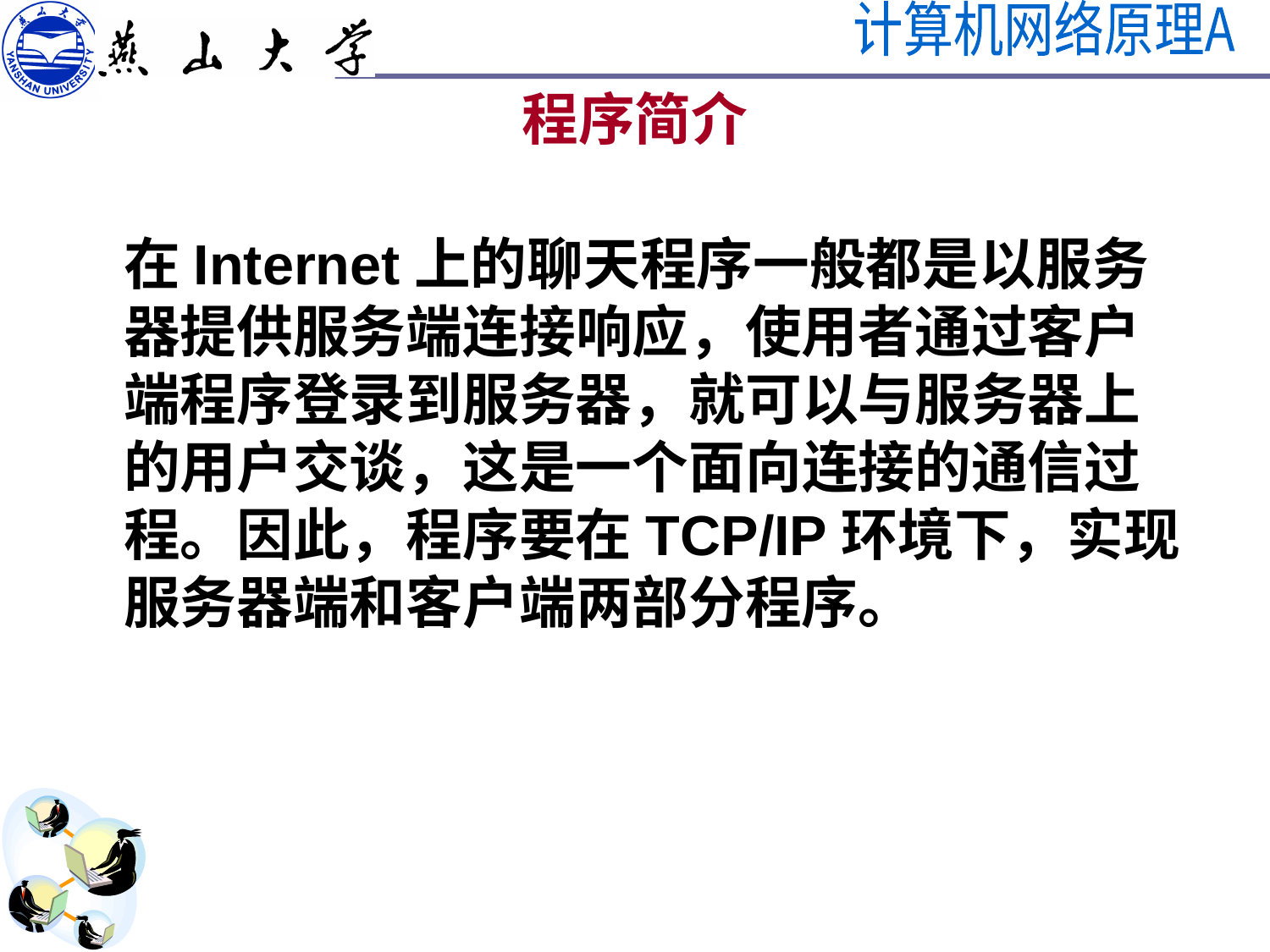

# 程序简介
在Internet上的聊天程序一般都是以服务器提供服务端连接响应，使用者通过客户端程序登录到服务器，就可以与服务器上的用户交谈，这是一个面向连接的通信过程。因此，程序要在TCP/IP环境下，实现服务器端和客户端两部分程序。